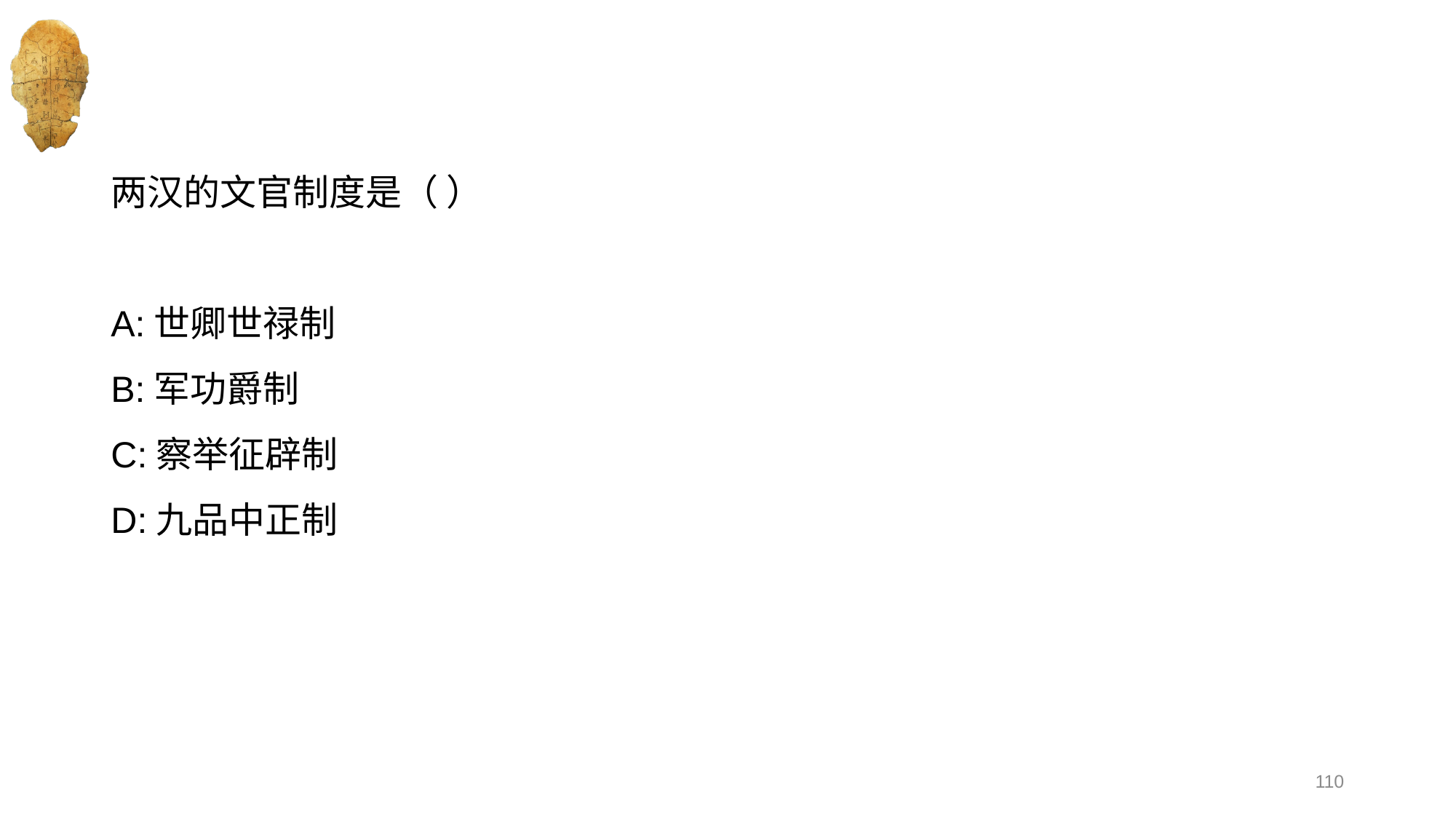

#
两汉的文官制度是（ ）

A:世卿世禄制
B:军功爵制
C:察举征辟制
D:九品中正制

110